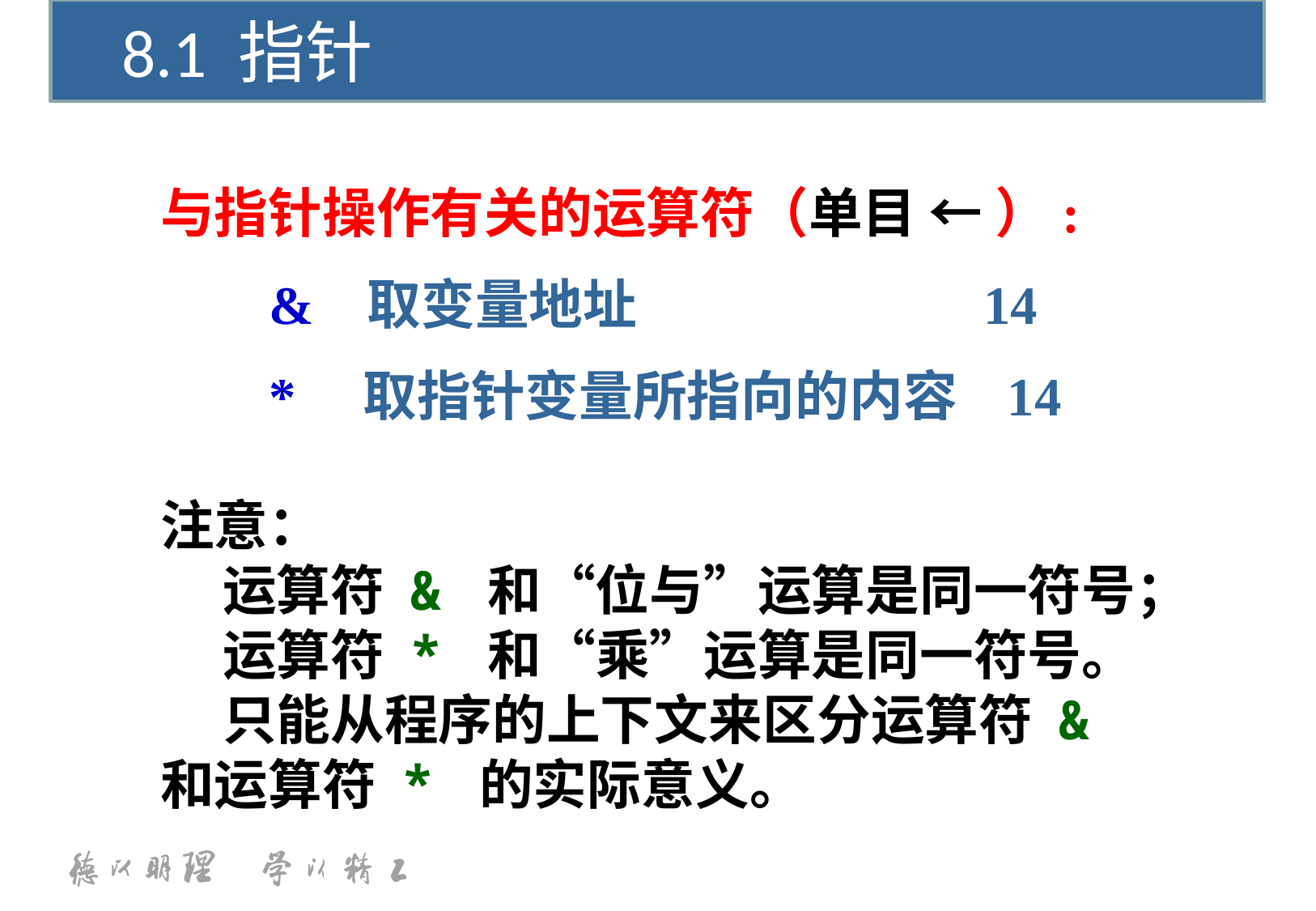

8.1 指针
与指针操作有关的运算符（单目 ← ）:
        &   取变量地址                           14
        *    取指针变量所指向的内容   14

注意：
    运算符 & 和“位与”运算是同一符号；
    运算符 * 和“乘”运算是同一符号。
    只能从程序的上下文来区分运算符 & 和运算符 * 的实际意义。
20